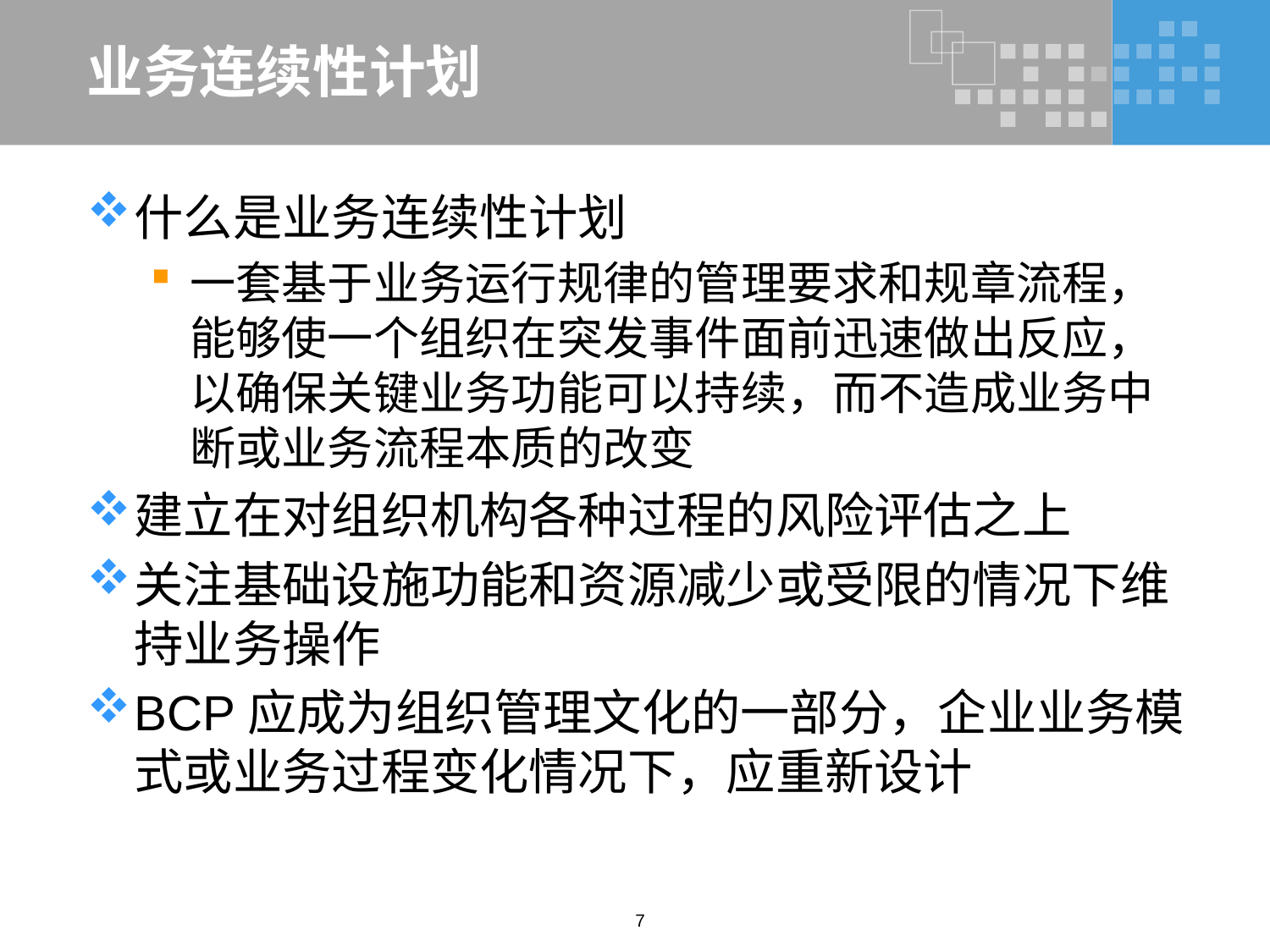

# 业务连续性计划
什么是业务连续性计划
一套基于业务运行规律的管理要求和规章流程，能够使一个组织在突发事件面前迅速做出反应，以确保关键业务功能可以持续，而不造成业务中断或业务流程本质的改变
建立在对组织机构各种过程的风险评估之上
关注基础设施功能和资源减少或受限的情况下维持业务操作
BCP应成为组织管理文化的一部分，企业业务模式或业务过程变化情况下，应重新设计

7